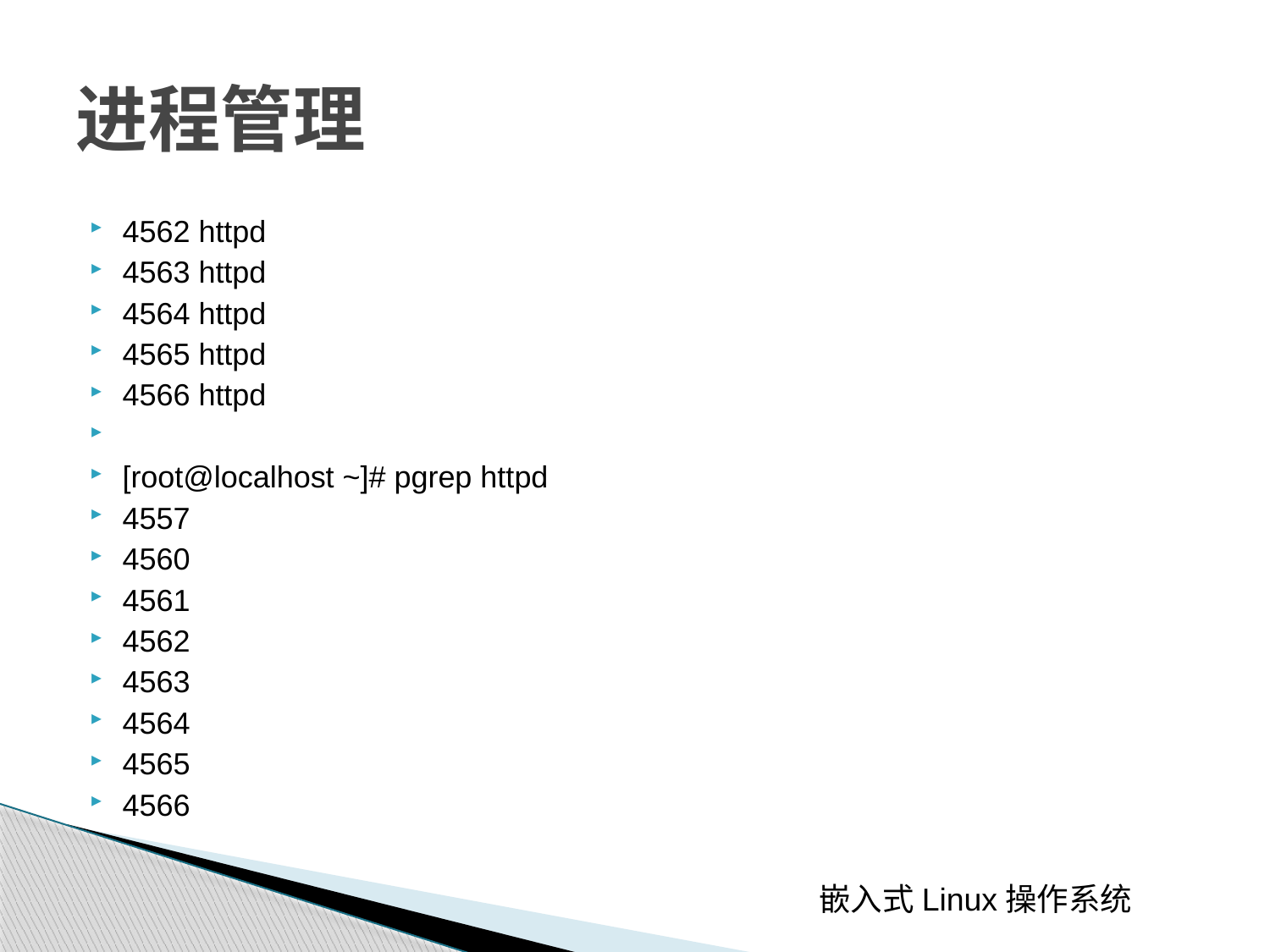

# 进程管理
4562 httpd
4563 httpd
4564 httpd
4565 httpd
4566 httpd

[root@localhost ~]# pgrep httpd
4557
4560
4561
4562
4563
4564
4565
4566

         嵌入式Linux操作系统